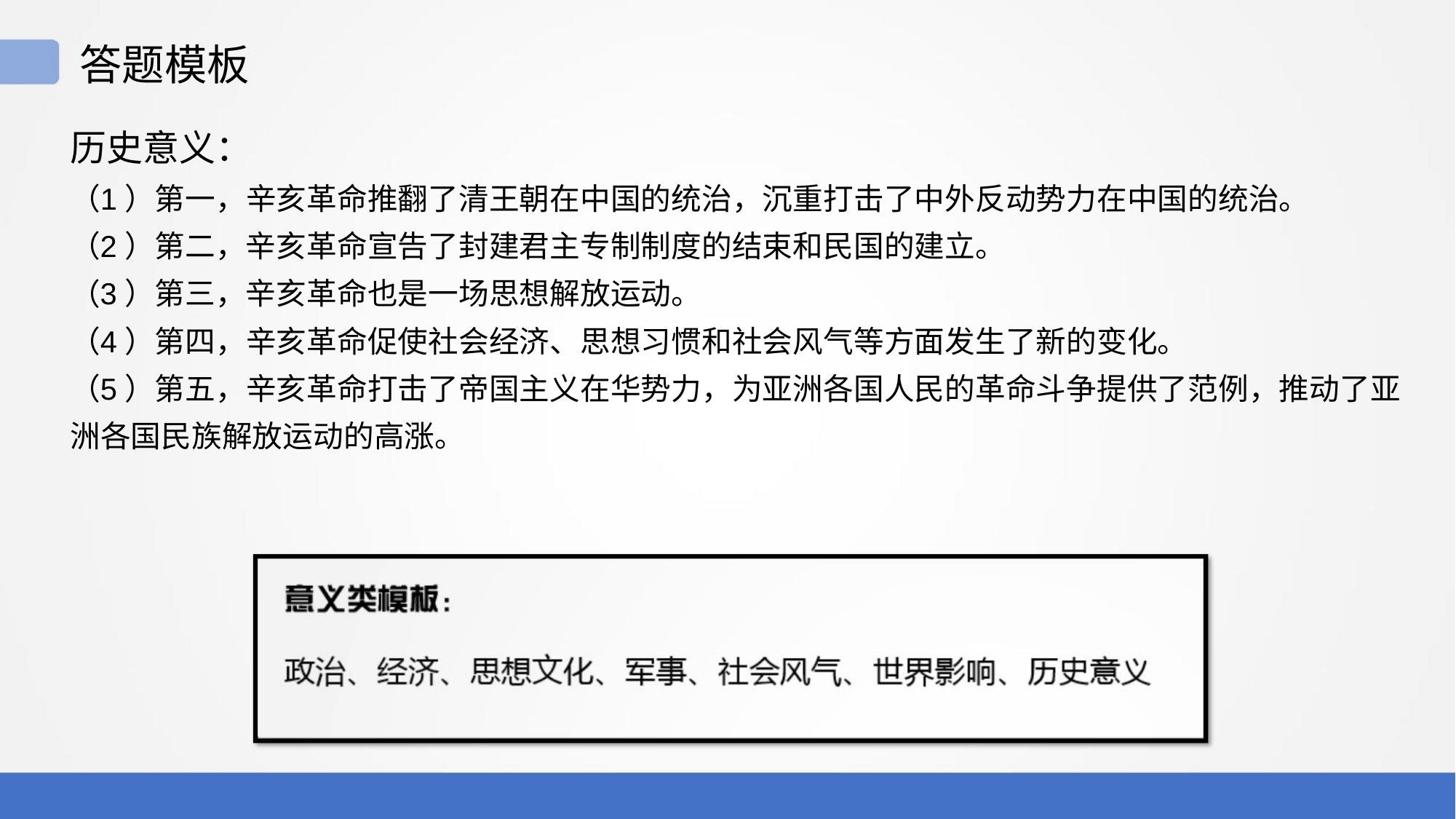

答题模板
历史意义：
（
（
（
（
（
1）第一，辛亥革命推翻了清王朝在中国的统治，沉重打击了中外反动势力在中国的统治。
2）第二，辛亥革命宣告了封建君主专制制度的结束和民国的建立。
3）第三，辛亥革命也是一场思想解放运动。
4）第四，辛亥革命促使社会经济、思想习惯和社会风气等方面发生了新的变化。
5）第五，辛亥革命打击了帝国主义在华势力，为亚洲各国人民的革命斗争提供了范例，推动了亚
洲各国民族解放运动的高涨。